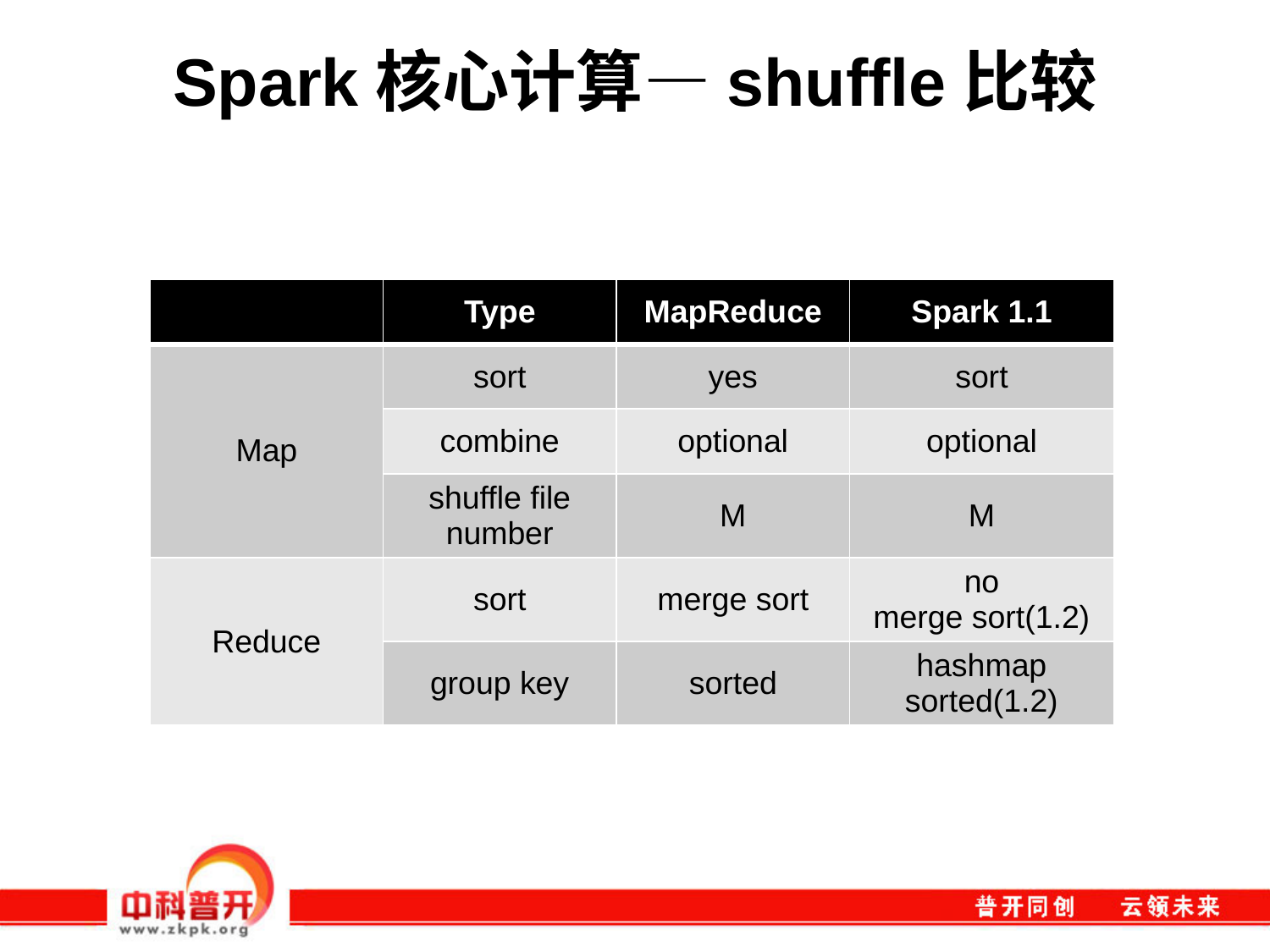

# Spark核心计算—shuffle比较
|  | Type | MapReduce | Spark 1.1 |
| --- | --- | --- | --- |
| Map | sort | yes | sort |
|  | combine | optional | optional |
|  | shuffle file number | M | M |
| Reduce | sort | merge sort | no merge sort(1.2) |
|  | group key | sorted | hashmap sorted(1.2) |